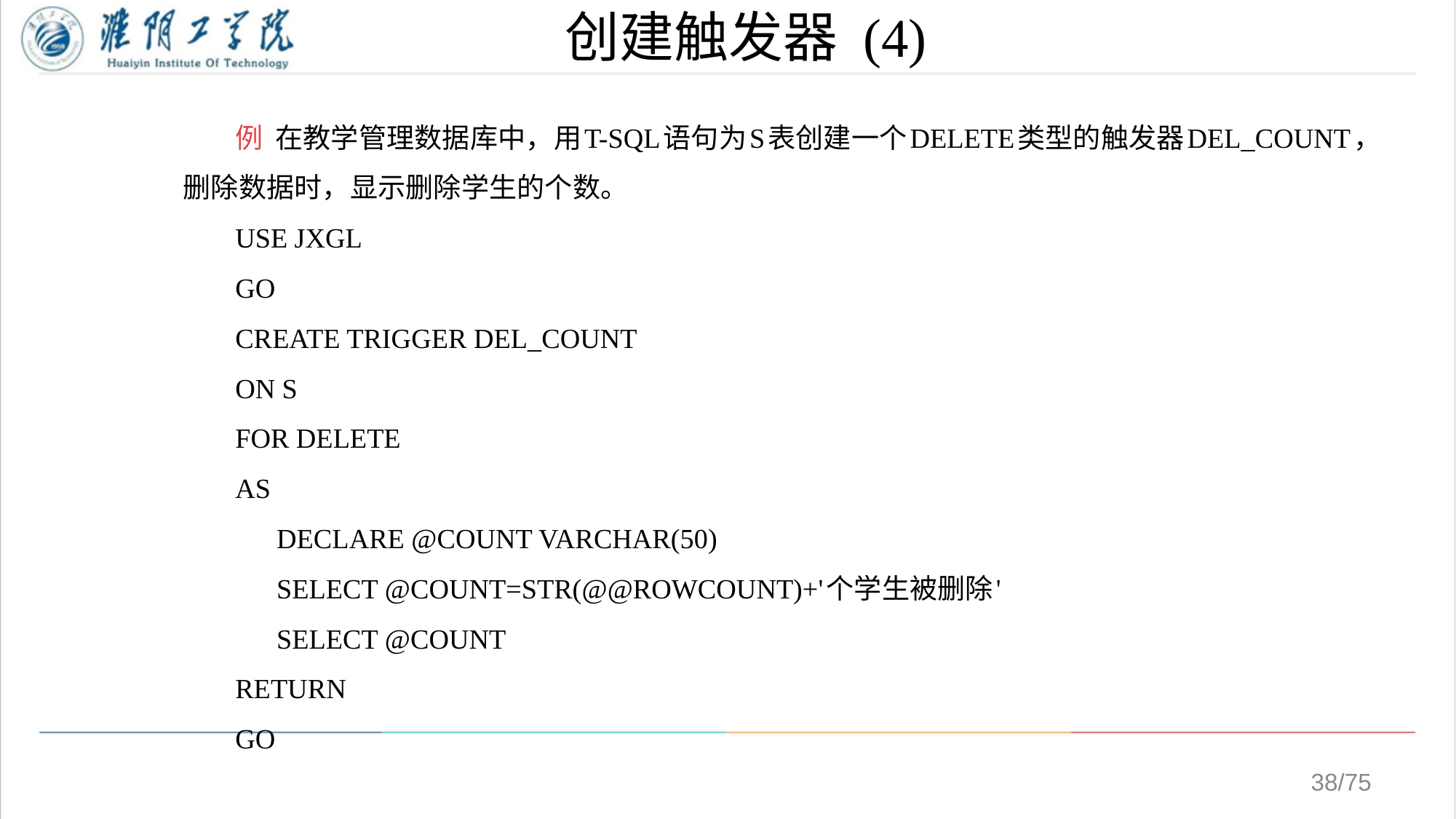

# 创建触发器 (4)
例  在教学管理数据库中，用T-SQL语句为S表创建一个DELETE类型的触发器DEL_COUNT，删除数据时，显示删除学生的个数。
USE JXGL
GO
CREATE TRIGGER DEL_COUNT
ON S
FOR DELETE
AS
      DECLARE @COUNT VARCHAR(50)
      SELECT @COUNT=STR(@@ROWCOUNT)+'个学生被删除'
      SELECT @COUNT
RETURN
GO

38/75